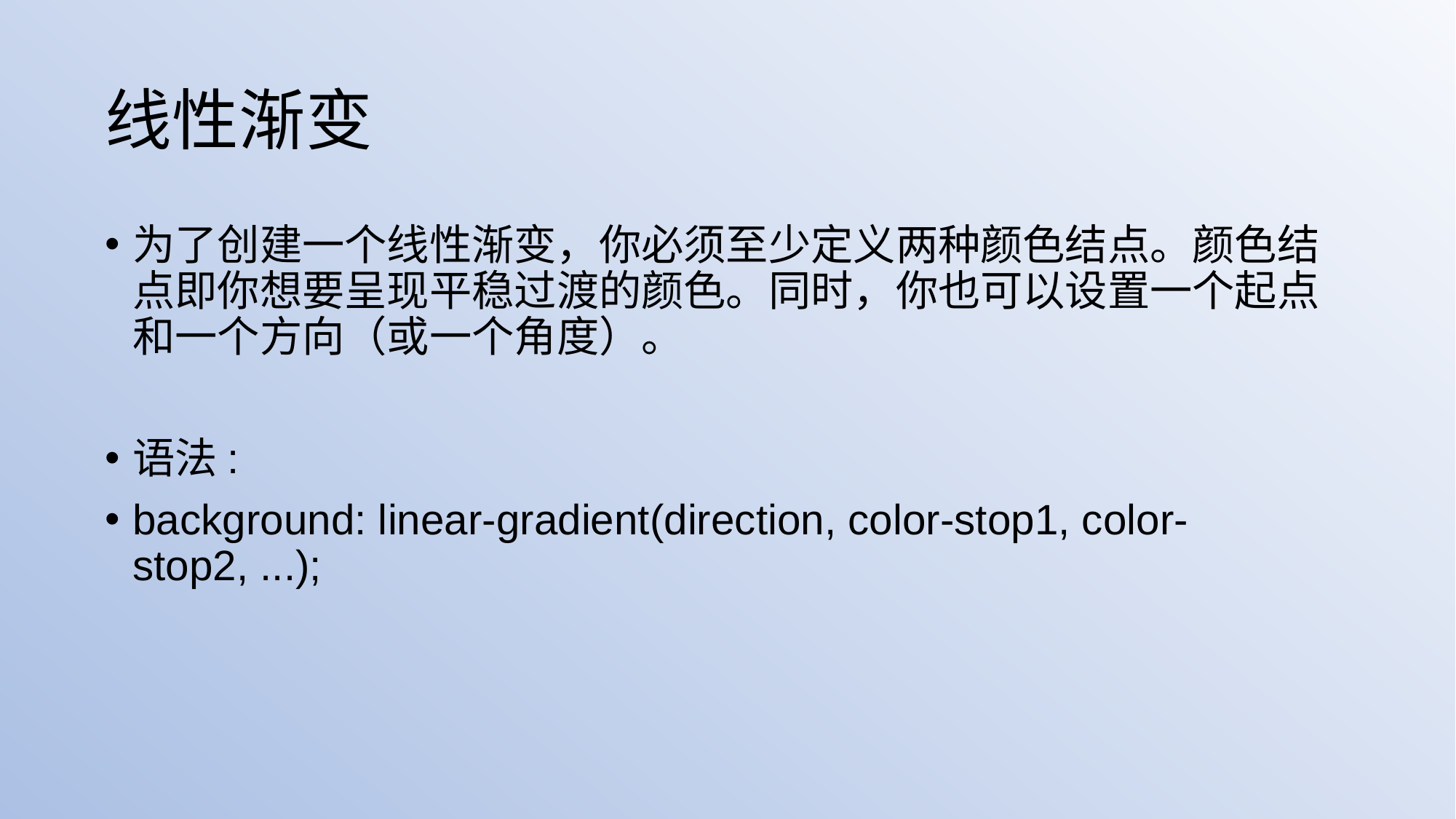

# 线性渐变
为了创建一个线性渐变，你必须至少定义两种颜色结点。颜色结点即你想要呈现平稳过渡的颜色。同时，你也可以设置一个起点和一个方向（或一个角度）。

语法:
background: linear-gradient(direction, color-stop1, color-stop2, ...);